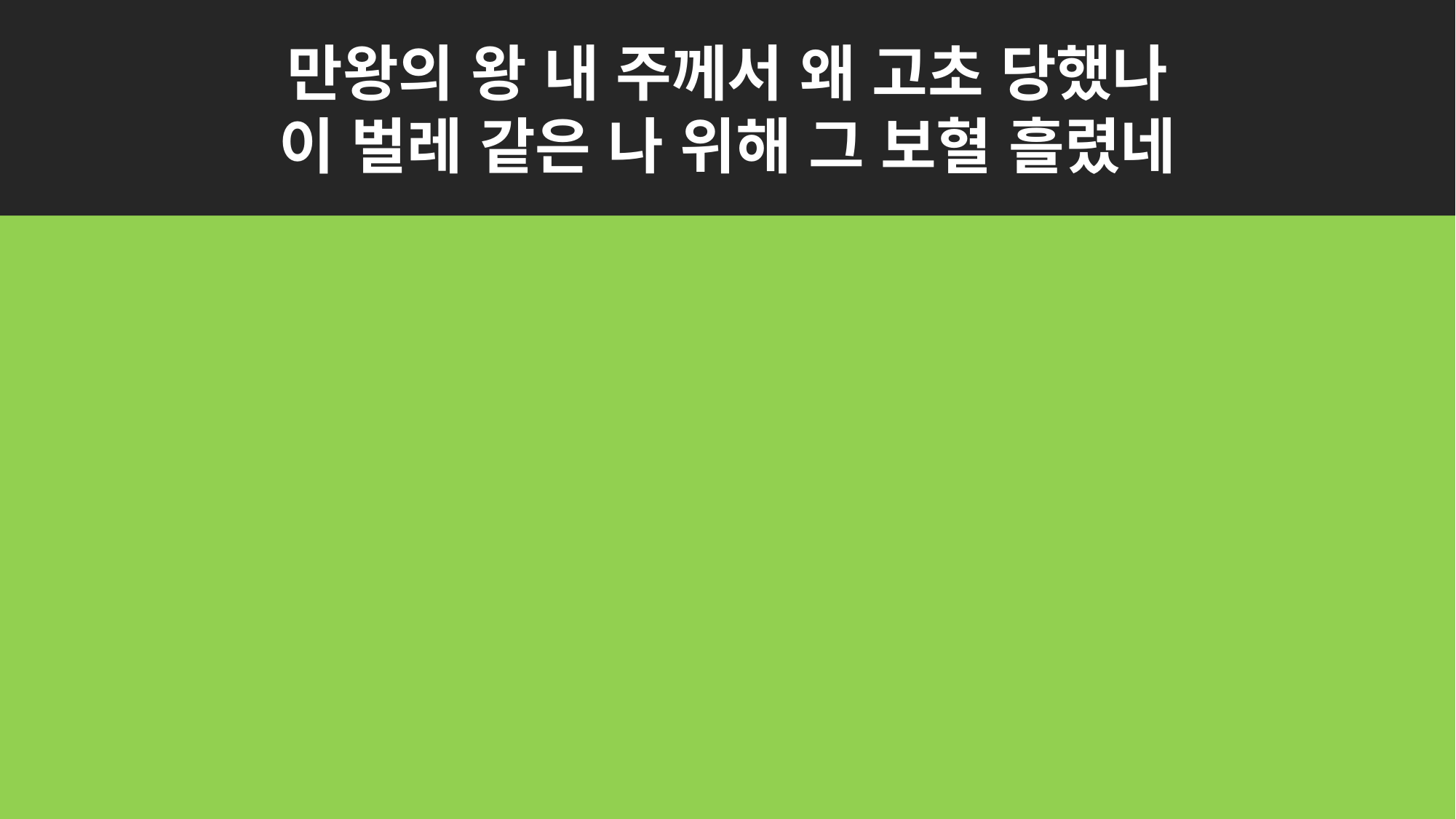

만왕의 왕 내 주께서 왜 고초 당했나
이 벌레 같은 나 위해 그 보혈 흘렸네